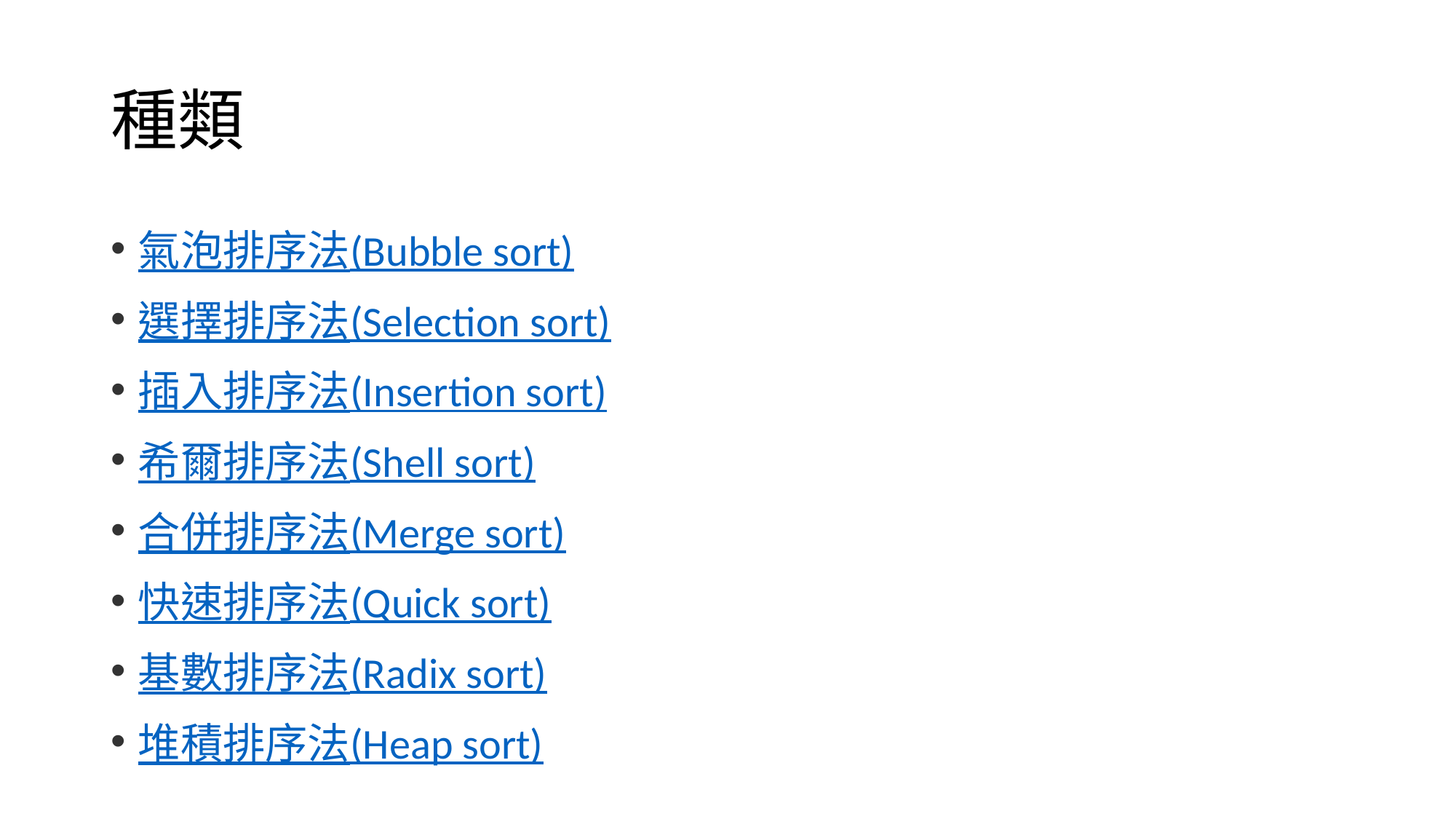

# 種類
氣泡排序法(Bubble sort)
選擇排序法(Selection sort)
插入排序法(Insertion sort)
希爾排序法(Shell sort)
合併排序法(Merge sort)
快速排序法(Quick sort)
基數排序法(Radix sort)
堆積排序法(Heap sort)